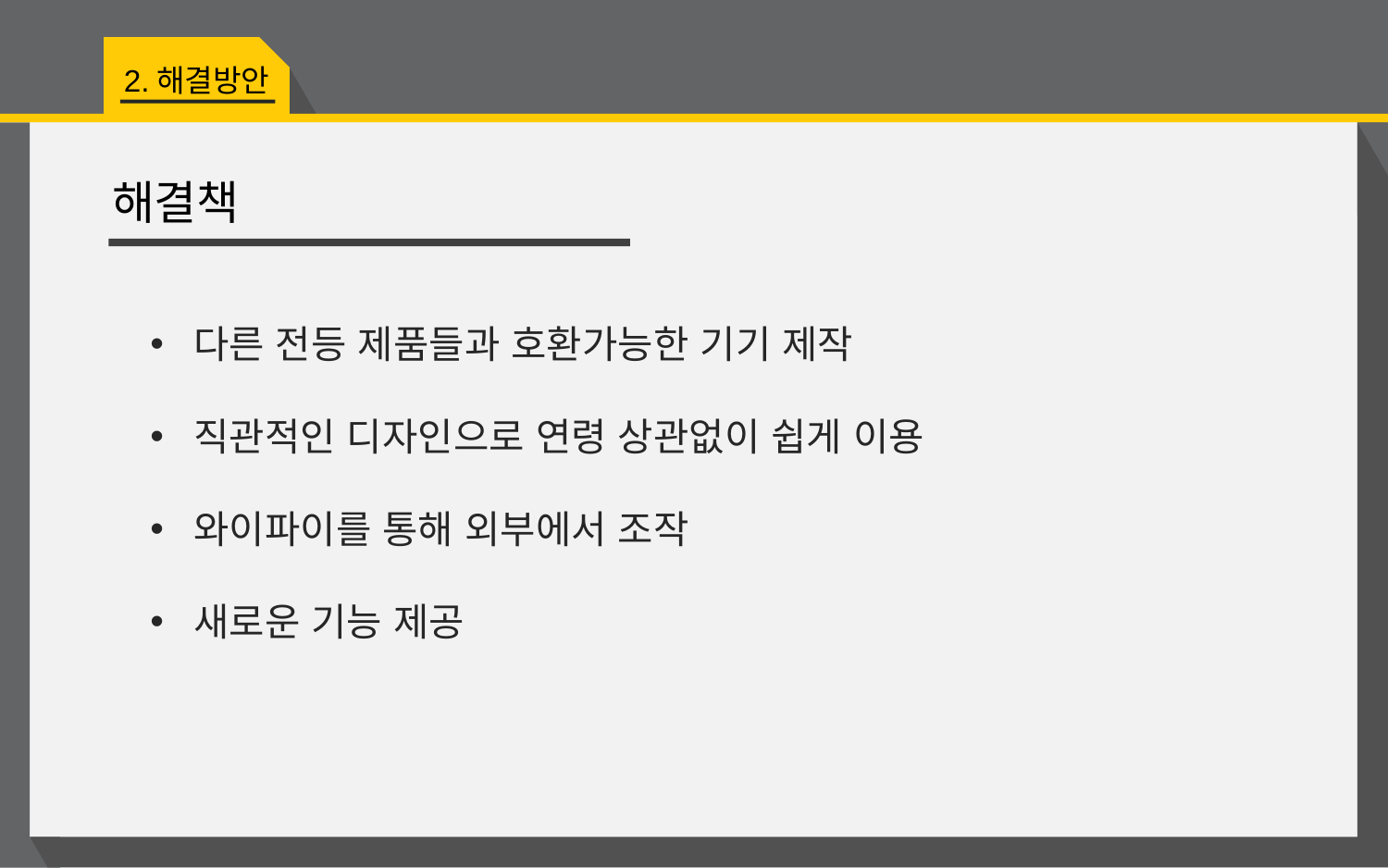

2.해결방안
해결책

다른 전등 제품들과 호환가능한 기기 제작

직관적인 디자인으로 연령 상관없이 쉽게 이용

와이파이를 통해 외부에서 조작

새로운 기능 제공